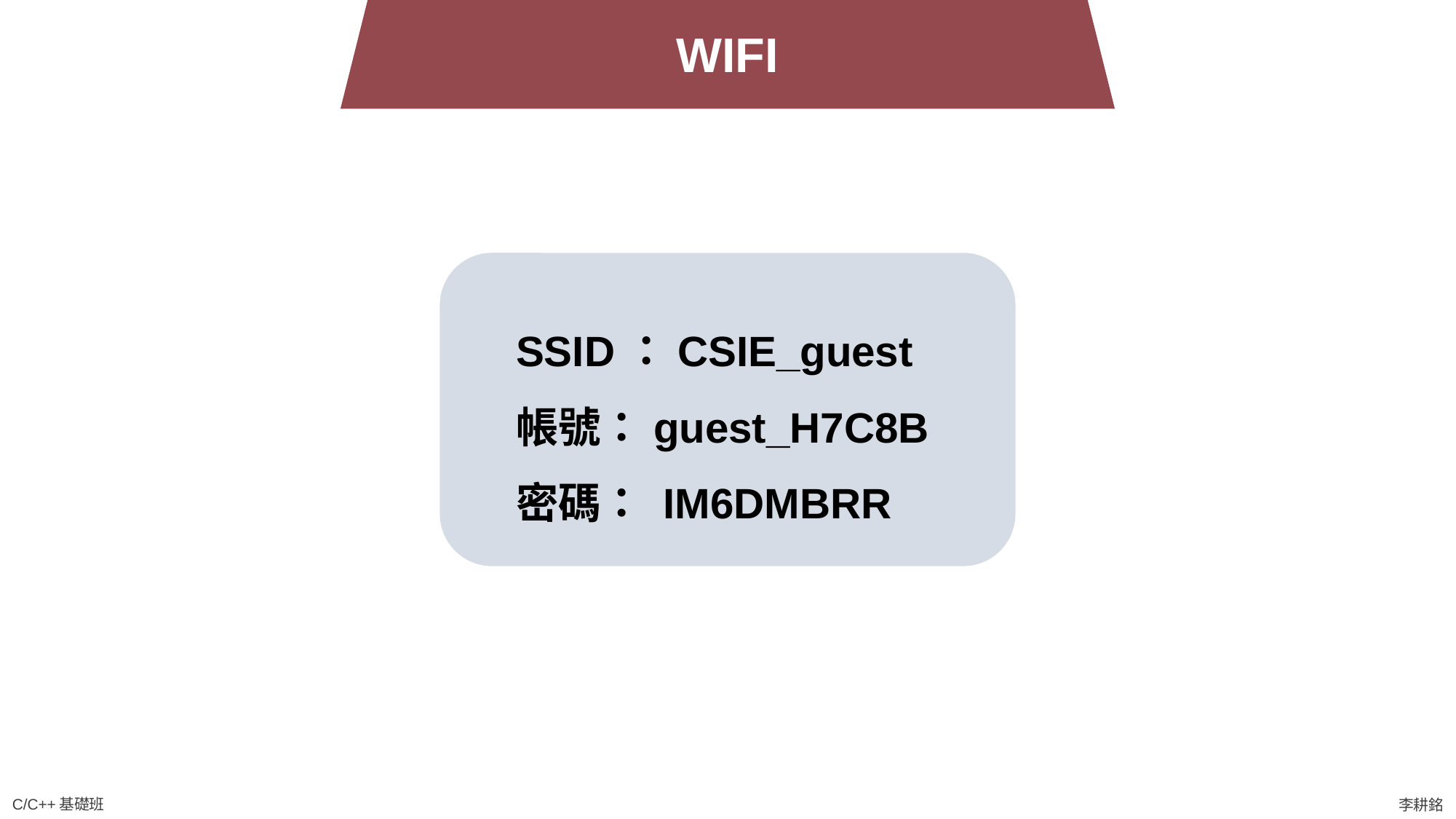

WIFI

SSID：CSIE_guest
帳號：guest_H7C8B
密碼： IM6DMBRR
C/C++基礎班
李耕銘